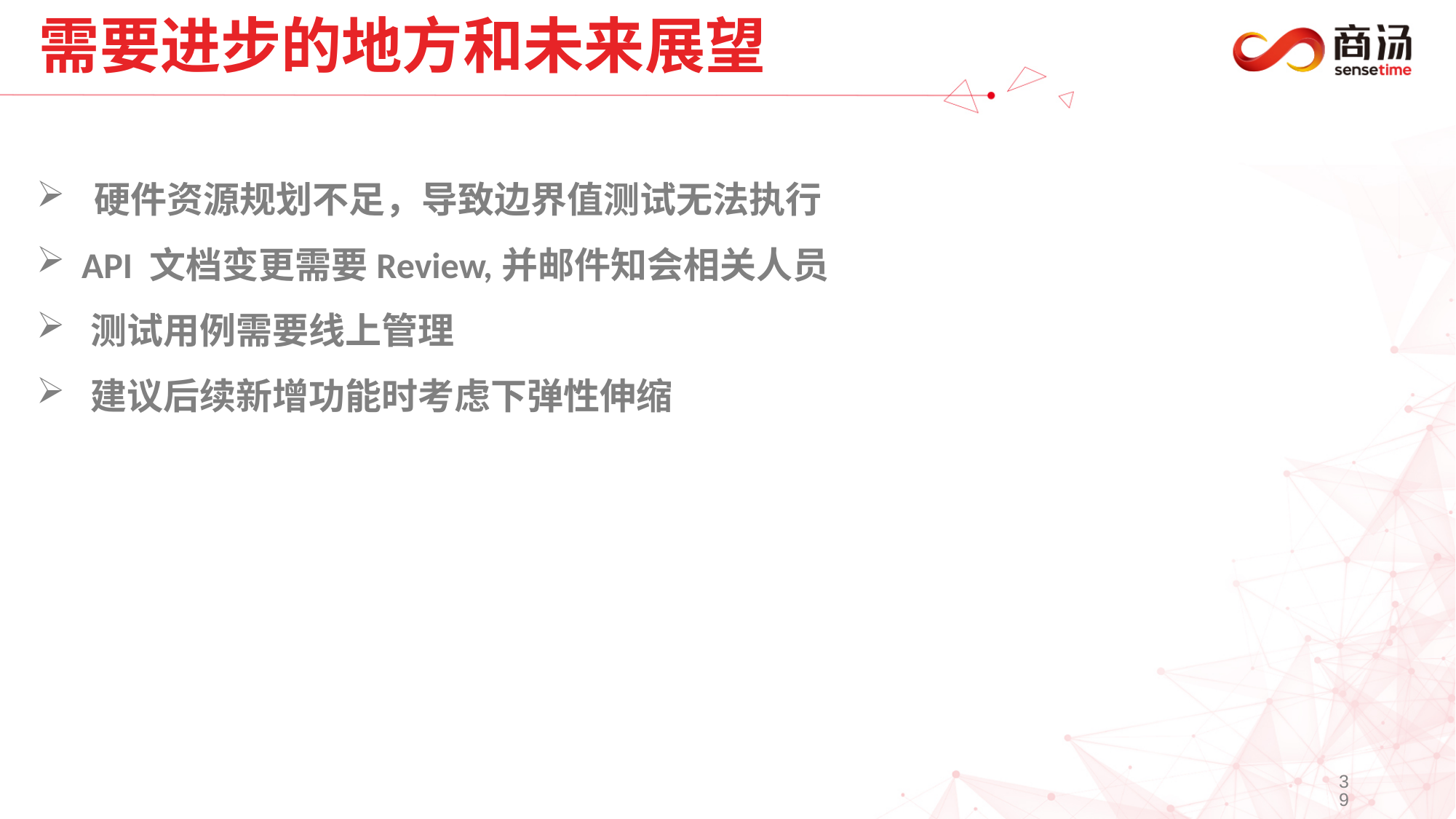

# 需要进步的地方和未来展望
  硬件资源规划不足，导致边界值测试无法执行
  API 文档变更需要Review,并邮件知会相关人员
  测试用例需要线上管理
  建议后续新增功能时考虑下弹性伸缩

39